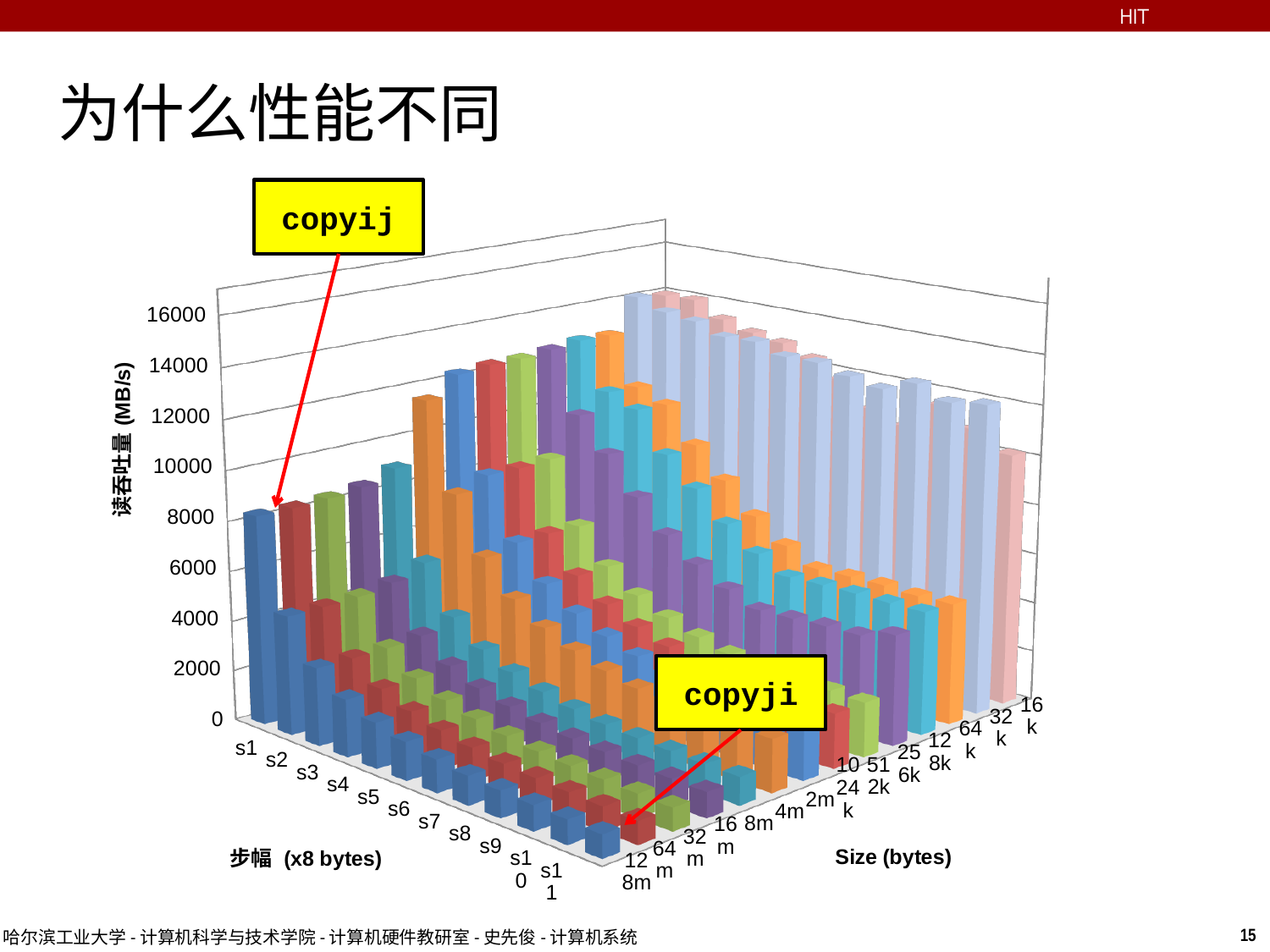

HIT
# 为什么性能不同

[unsupported chart]

copyij
copyji